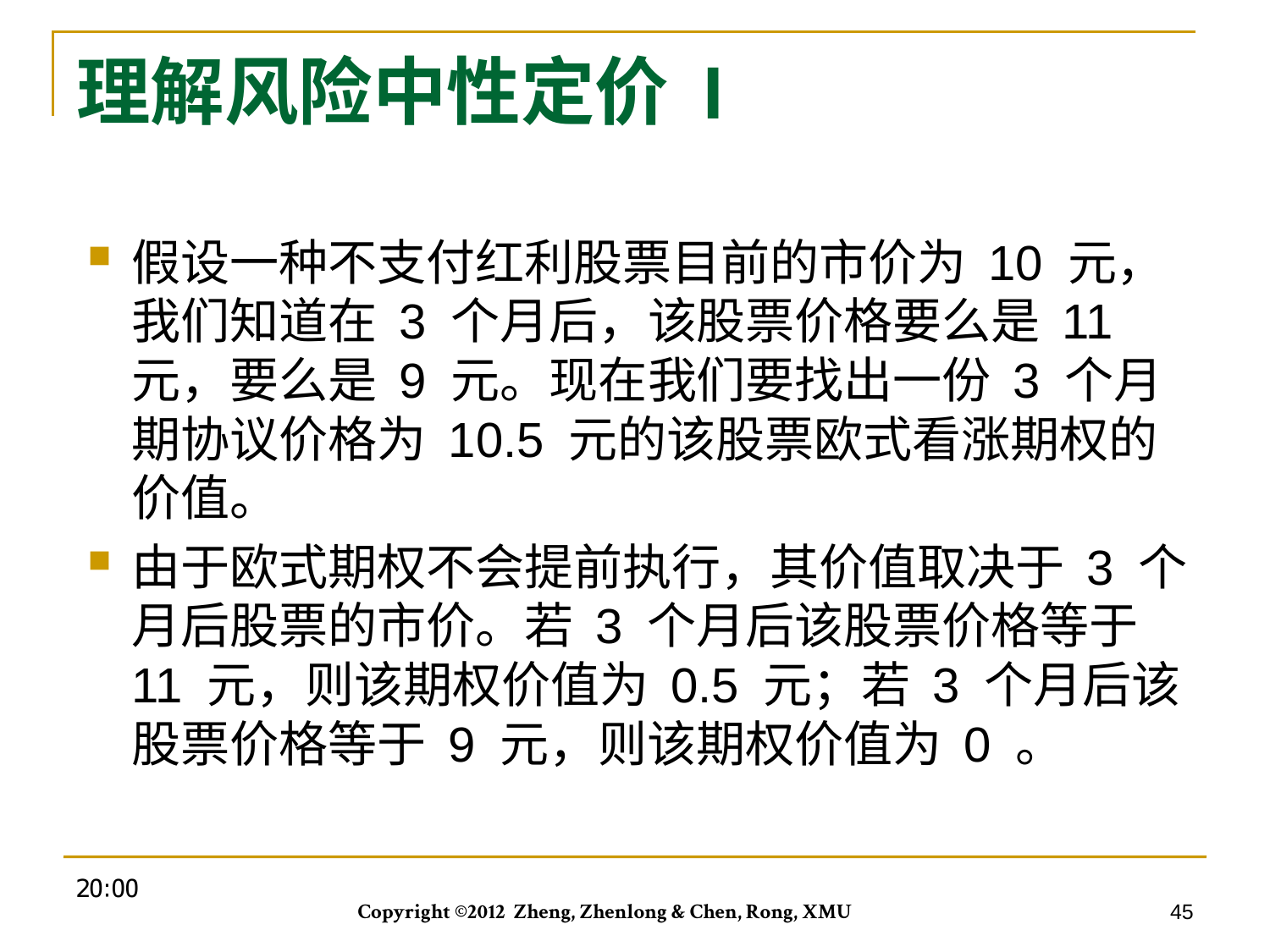

# 理解风险中性定价 I

假设一种不支付红利股票目前的市价为 10 元，我们知道在 3 个月后，该股票价格要么是 11 元，要么是 9 元。现在我们要找出一份 3 个月期协议价格为 10.5 元的该股票欧式看涨期权的价值。
由于欧式期权不会提前执行，其价值取决于 3 个月后股票的市价。若 3 个月后该股票价格等于 11 元，则该期权价值为 0.5 元；若 3 个月后该股票价格等于 9 元，则该期权价值为 0 。
20:00
45
Copyright ©2012  Zheng, Zhenlong & Chen, Rong, XMU